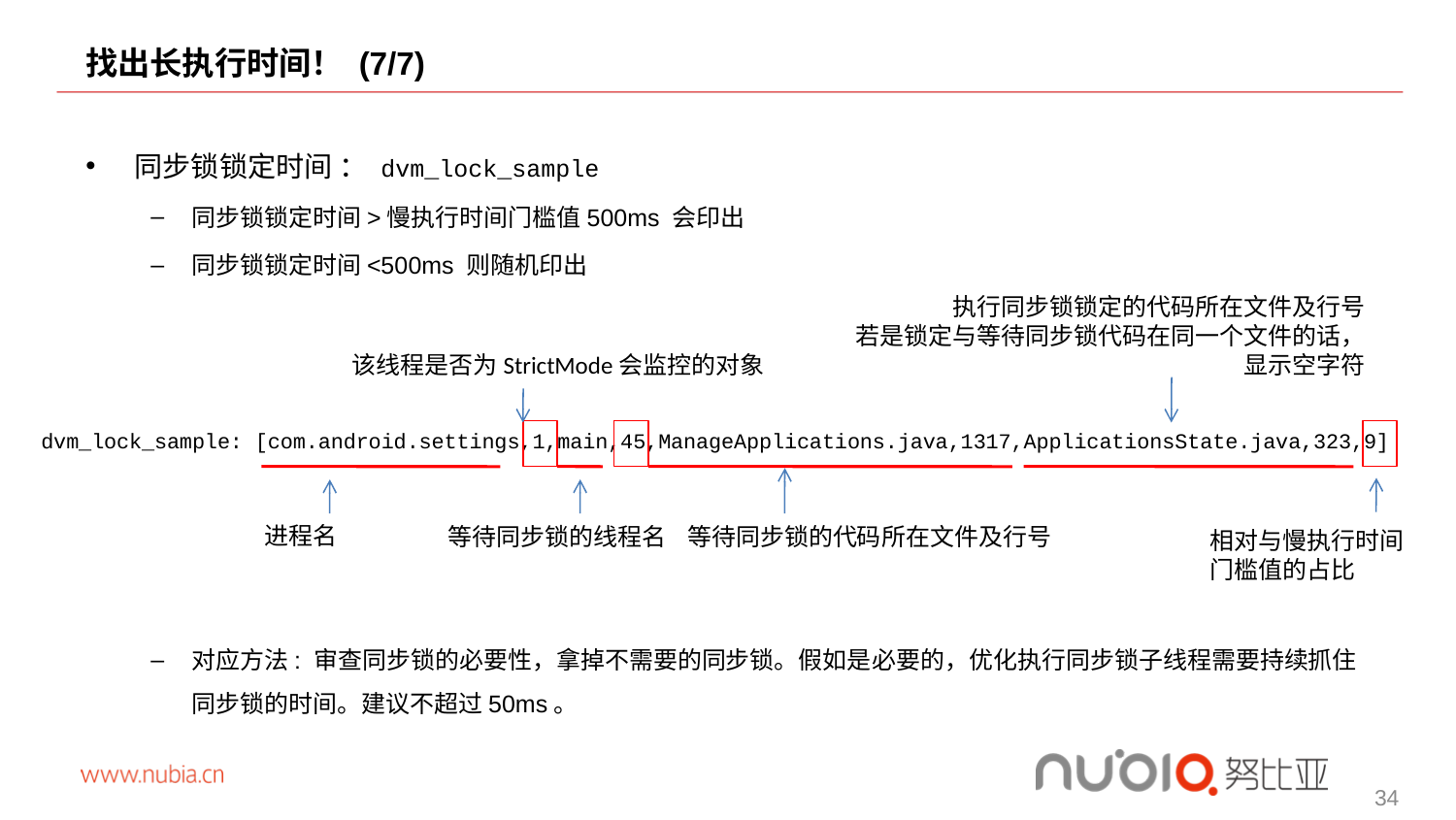

# 找出长执行时间！ (7/7)
同步锁锁定时间 ： dvm_lock_sample
同步锁锁定时间>慢执行时间门槛值500ms 会印出
同步锁锁定时间<500ms 则随机印出

对应方法: 审查同步锁的必要性，拿掉不需要的同步锁。假如是必要的，优化执行同步锁子线程需要持续抓住同步锁的时间。建议不超过50ms。
执行同步锁锁定的代码所在文件及行号
若是锁定与等待同步锁代码在同一个文件的话，
显示空字符
该线程是否为StrictMode会监控的对象
dvm_lock_sample: [com.android.settings,1,main,45,ManageApplications.java,1317,ApplicationsState.java,323,9]

进程名
等待同步锁的线程名
等待同步锁的代码所在文件及行号
相对与慢执行时间
门槛值的占比
34